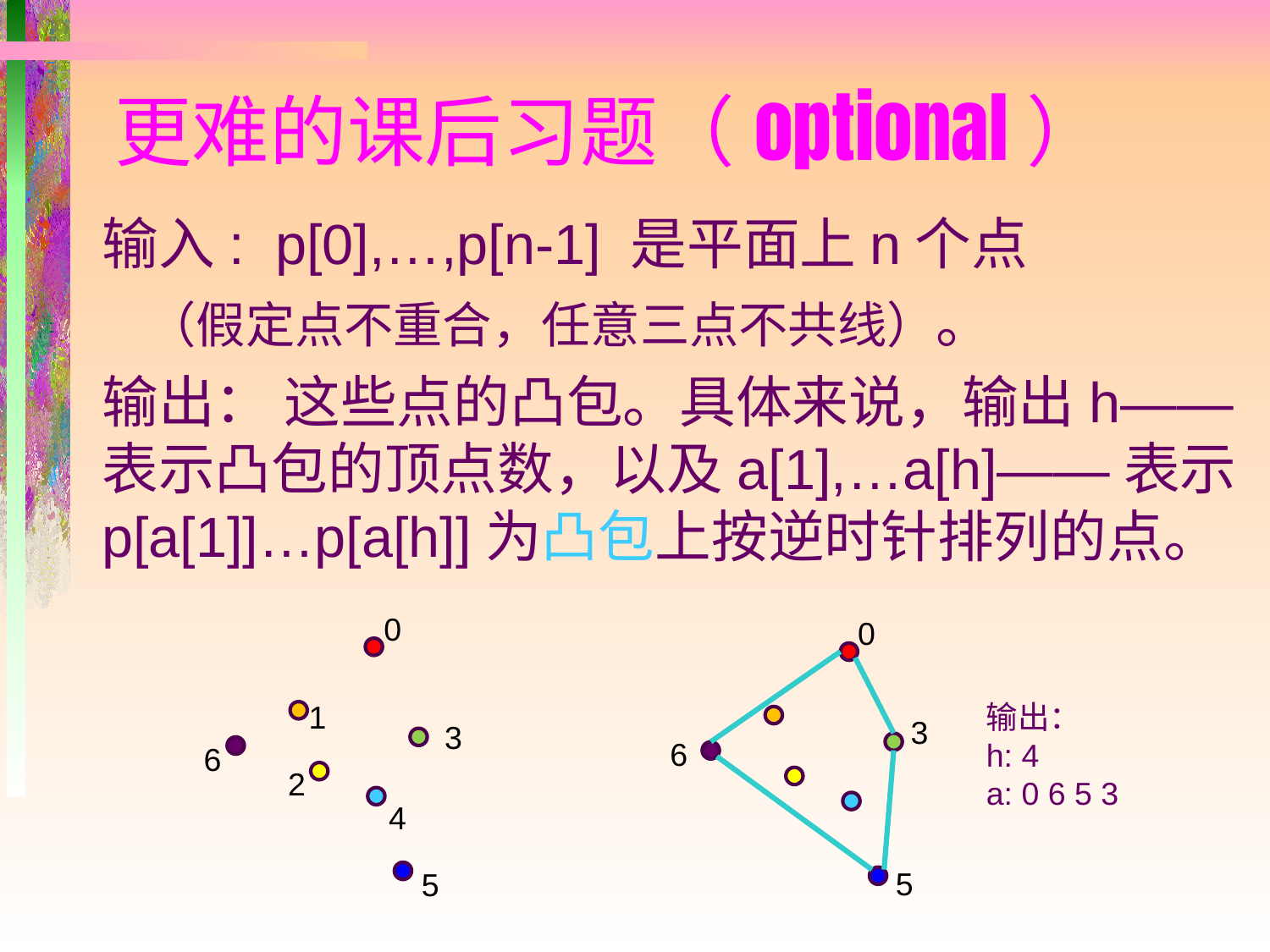

# 更难的课后习题（optional）
输入:  p[0],…,p[n-1] 是平面上n个点
   （假定点不重合，任意三点不共线）。
输出： 这些点的凸包。具体来说，输出h——表示凸包的顶点数，以及a[1],…a[h]——表示p[a[1]]…p[a[h]]为凸包上按逆时针排列的点。
0
0

1
输出：
h: 4
a: 0 6 5 3

3
3
6

6

2

4

5
5